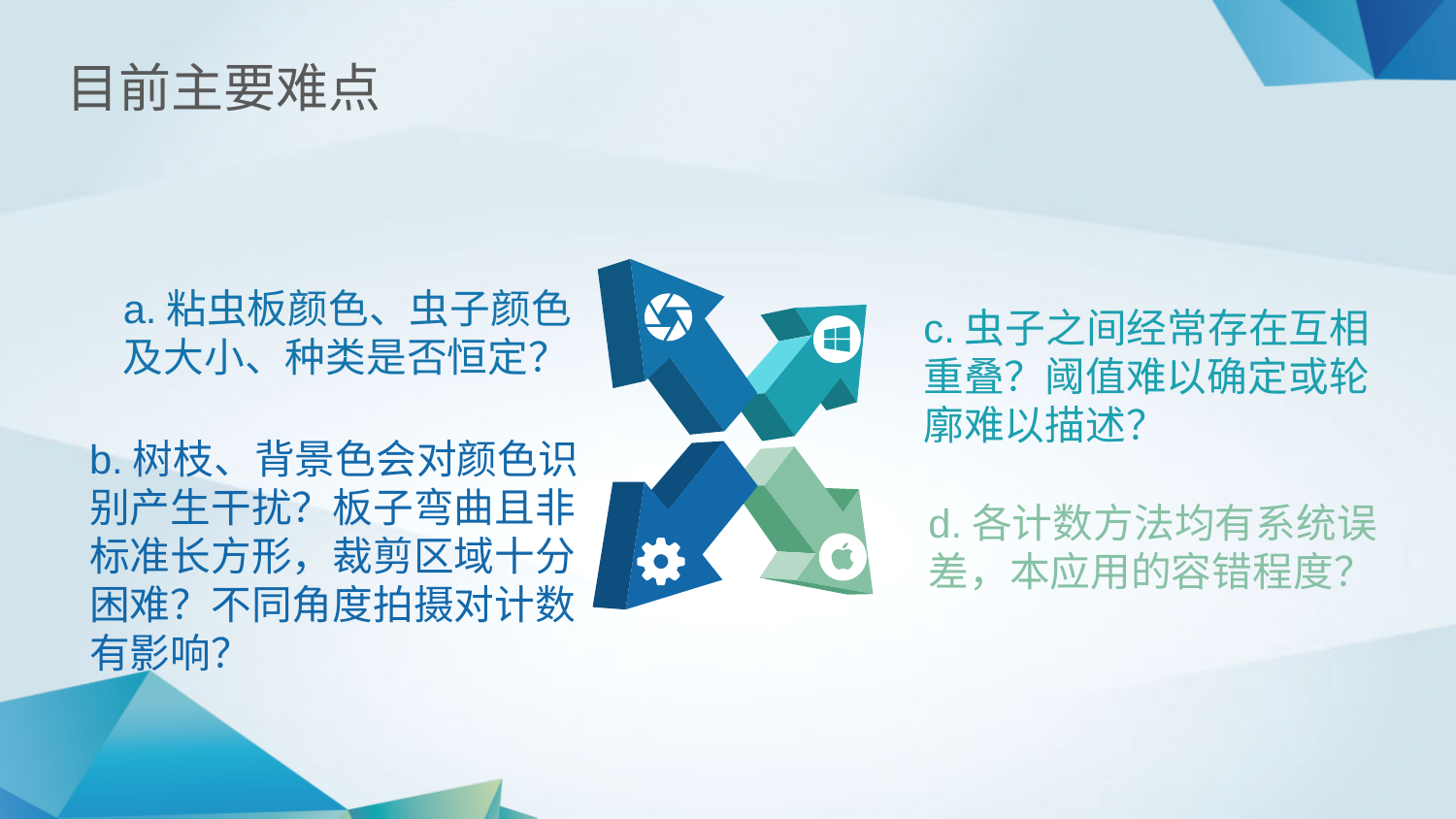

目前主要难点

a.粘虫板颜色、虫子颜色
及大小、种类是否恒定？
c.虫子之间经常存在互相
重叠？阈值难以确定或轮
廓难以描述？

b.树枝、背景色会对颜色识
别产生干扰？板子弯曲且非
标准长方形，裁剪区域十分
困难？不同角度拍摄对计数
有影响？

d.各计数方法均有系统误
差，本应用的容错程度？